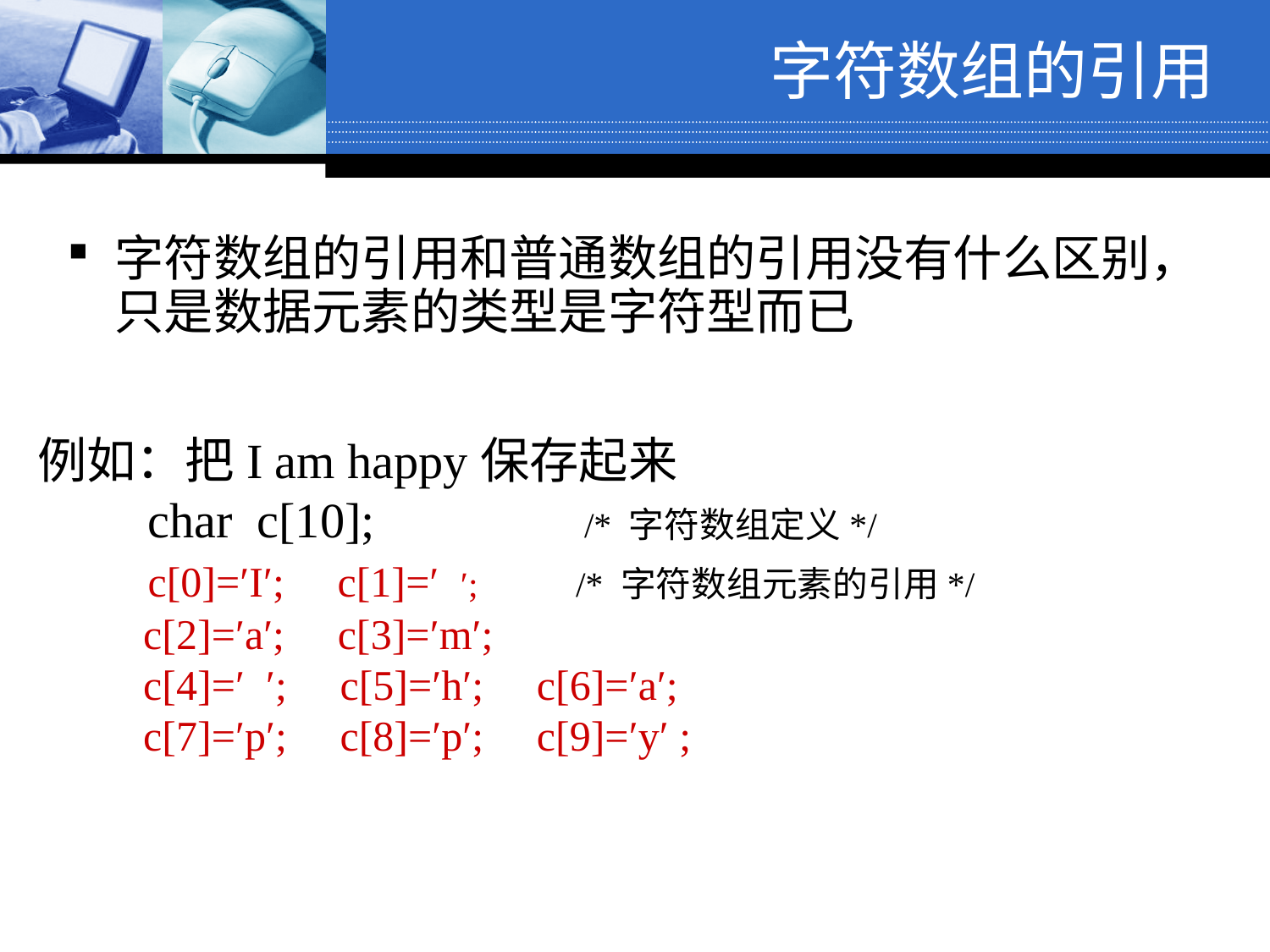

# 字符数组的引用
字符数组的引用和普通数组的引用没有什么区别，只是数据元素的类型是字符型而已

例如：把I am happy保存起来
         char  c[10];                 /* 字符数组定义*/
         c[0]=′I′;     c[1]=′  ′;           /* 字符数组元素的引用*/
          c[2]=′a′;     c[3]=′m′;
          c[4]=′  ′;     c[5]=′h′;     c[6]=′a′;
          c[7]=′p′;     c[8]=′p′;     c[9]=′y′ ;